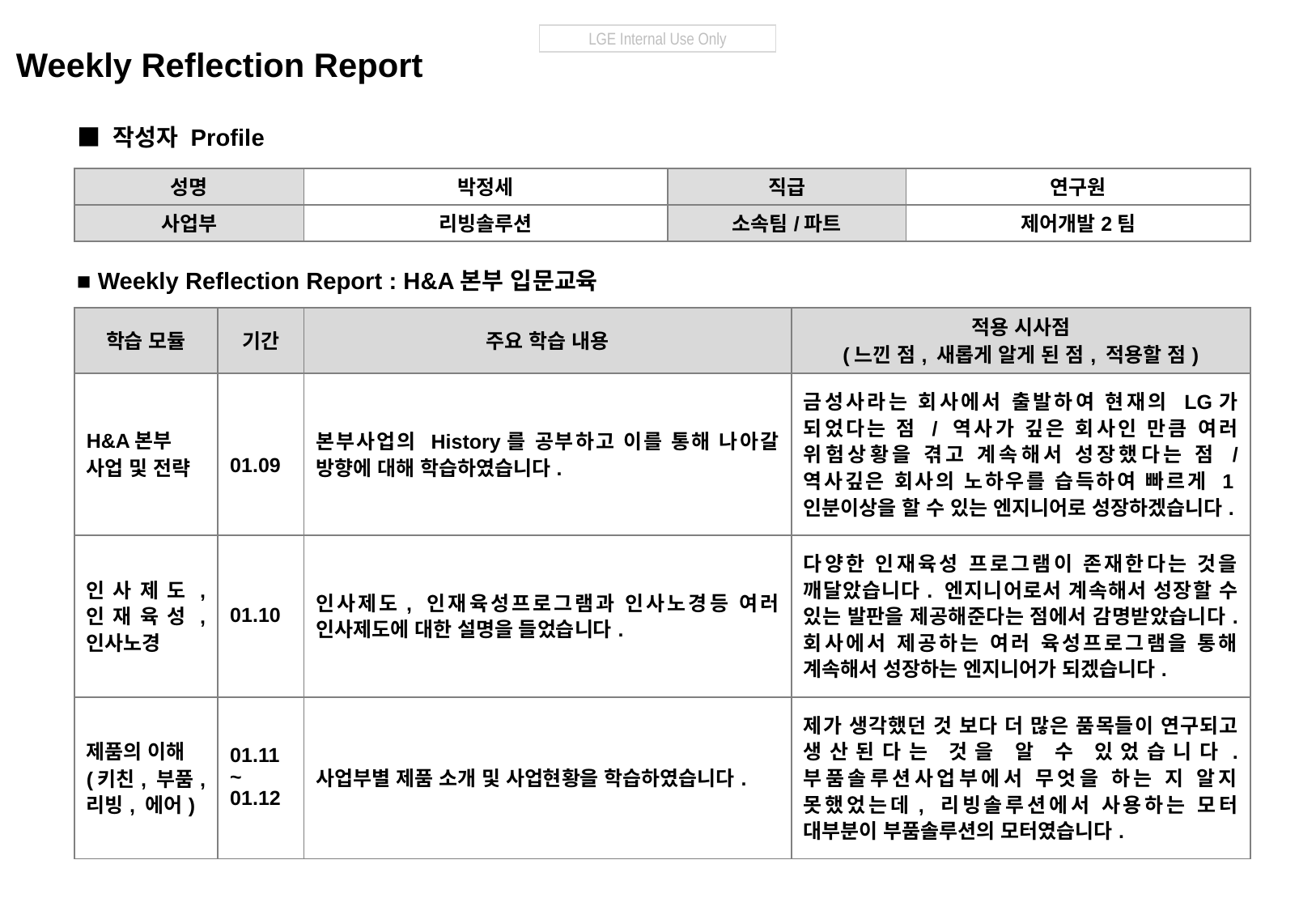

Weekly Reflection Report
■ 작성자 Profile
| 성명 | 박정세 | 직급 | 연구원 |
| --- | --- | --- | --- |
| 사업부 | 리빙솔루션 | 소속팀/파트 | 제어개발2팀 |
■ Weekly Reflection Report : H&A본부 입문교육
| 학습 모듈 | 기간 | 주요 학습 내용 | 적용 시사점 (느낀 점, 새롭게 알게 된 점, 적용할 점) |
| --- | --- | --- | --- |
| H&A본부 사업 및 전략 | 01.09 | 본부사업의 History를 공부하고 이를 통해 나아갈 방향에 대해 학습하였습니다. | 금성사라는 회사에서 출발하여 현재의 LG가 되었다는 점 / 역사가 깊은 회사인 만큼 여러 위험상황을 겪고 계속해서 성장했다는 점 / 역사깊은 회사의 노하우를 습득하여 빠르게 1인분이상을 할 수 있는 엔지니어로 성장하겠습니다. |
| 인사제도, 인재육성, 인사노경 | 01.10 | 인사제도, 인재육성프로그램과 인사노경등 여러 인사제도에 대한 설명을 들었습니다. | 다양한 인재육성 프로그램이 존재한다는 것을 깨달았습니다. 엔지니어로서 계속해서 성장할 수 있는 발판을 제공해준다는 점에서 감명받았습니다. 회사에서 제공하는 여러 육성프로그램을 통해 계속해서 성장하는 엔지니어가 되겠습니다. |
| 제품의 이해 (키친, 부품, 리빙, 에어) | 01.11 ~ 01.12 | 사업부별 제품 소개 및 사업현황을 학습하였습니다. | 제가 생각했던 것 보다 더 많은 품목들이 연구되고 생산된다는 것을 알 수 있었습니다. 부품솔루션사업부에서 무엇을 하는 지 알지 못했었는데, 리빙솔루션에서 사용하는 모터 대부분이 부품솔루션의 모터였습니다. |